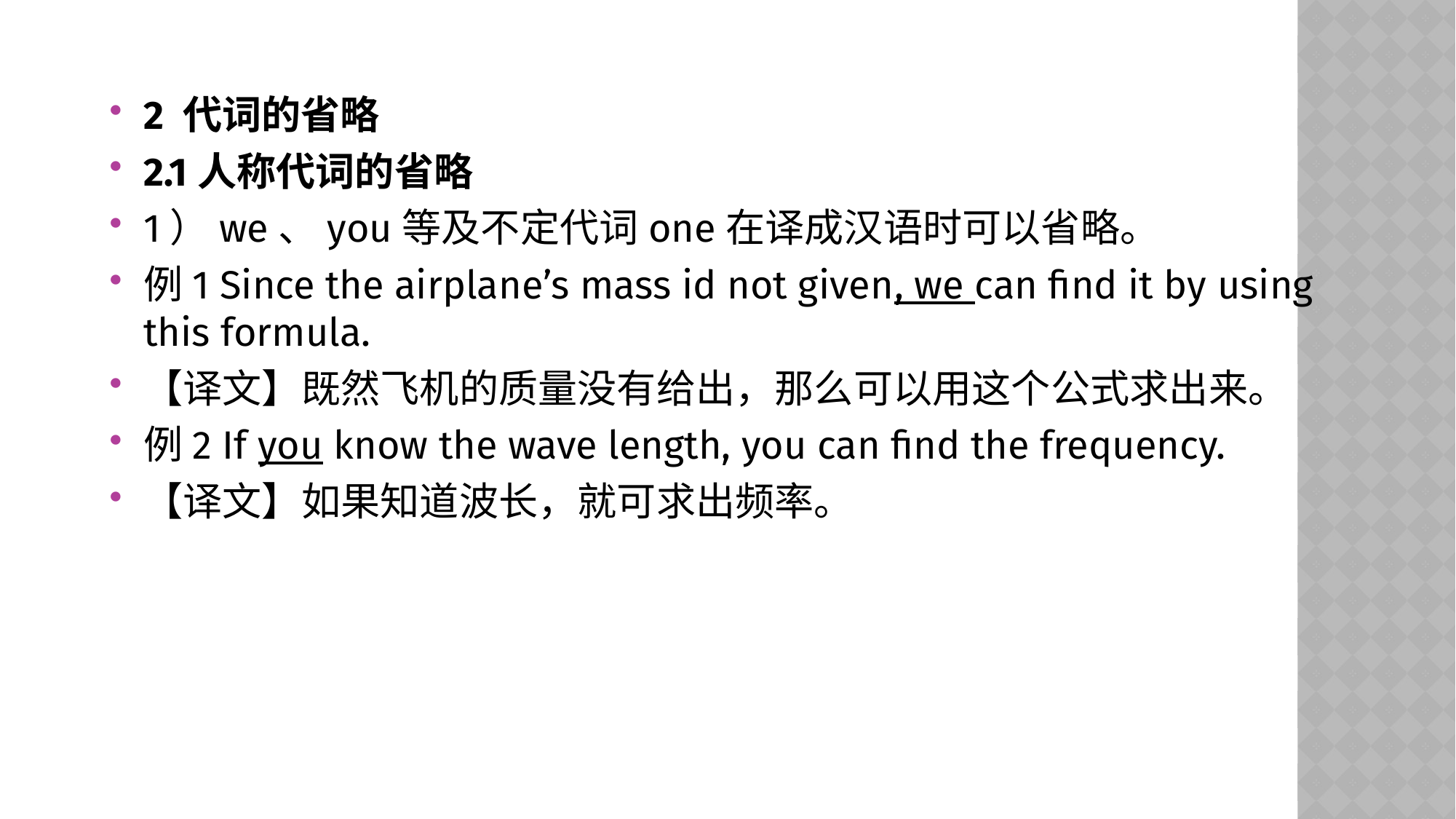

2 代词的省略
2.1人称代词的省略
1）we、you等及不定代词one在译成汉语时可以省略。
例1 Since the airplane’s mass id not given, we can find it by using this formula.
【译文】既然飞机的质量没有给出，那么可以用这个公式求出来。
例2 If you know the wave length, you can find the frequency.
【译文】如果知道波长，就可求出频率。